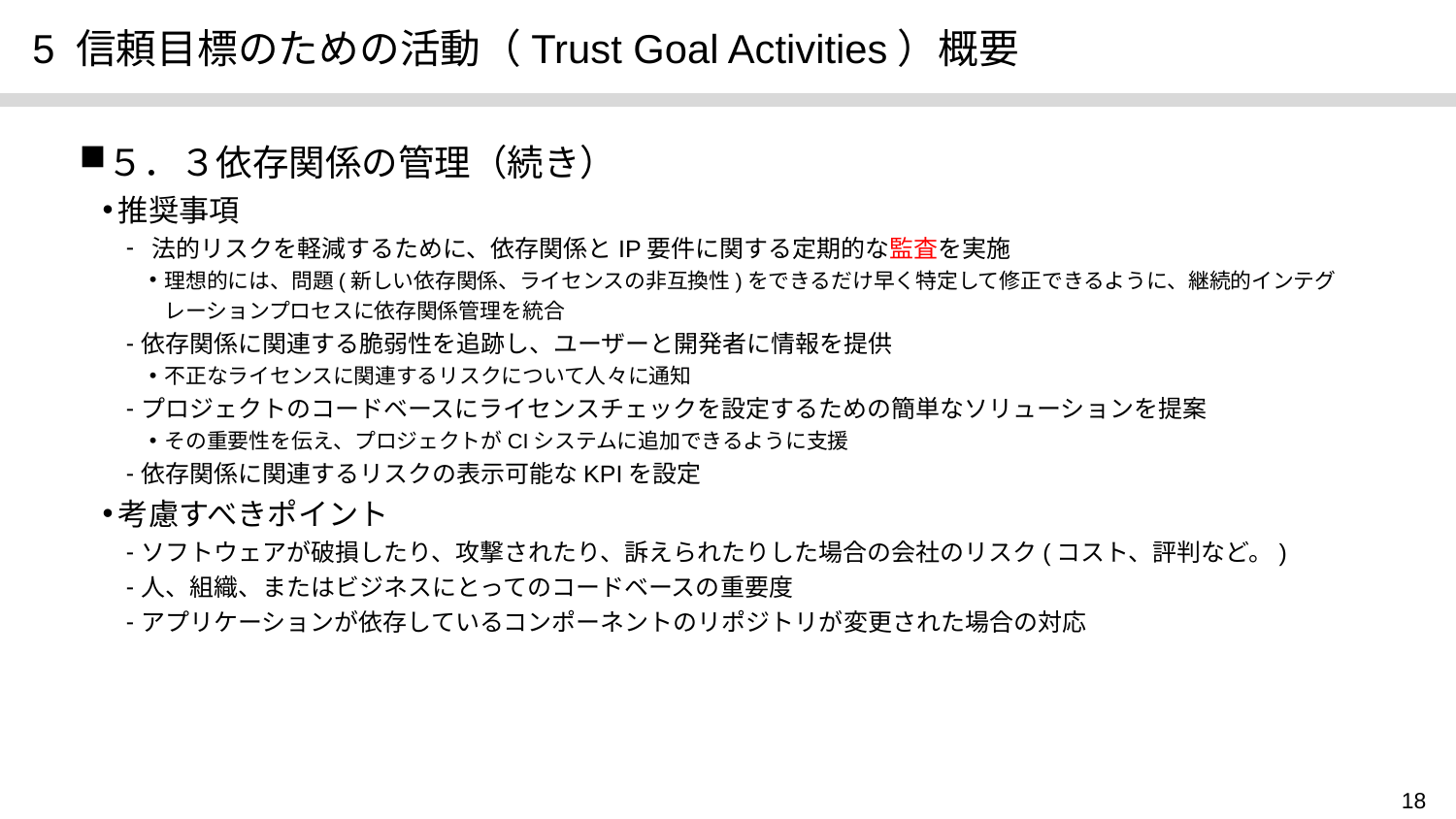

# 5 信頼目標のための活動（Trust Goal Activities）概要
５．３依存関係の管理（続き）
推奨事項
 法的リスクを軽減するために、依存関係とIP要件に関する定期的な監査を実施
理想的には、問題(新しい依存関係、ライセンスの非互換性)をできるだけ早く特定して修正できるように、継続的インテグレーションプロセスに依存関係管理を統合
依存関係に関連する脆弱性を追跡し、ユーザーと開発者に情報を提供
不正なライセンスに関連するリスクについて人々に通知
プロジェクトのコードベースにライセンスチェックを設定するための簡単なソリューションを提案
その重要性を伝え、プロジェクトがCIシステムに追加できるように支援
依存関係に関連するリスクの表示可能なKPIを設定
考慮すべきポイント
ソフトウェアが破損したり、攻撃されたり、訴えられたりした場合の会社のリスク(コスト、評判など。)
人、組織、またはビジネスにとってのコードベースの重要度
アプリケーションが依存しているコンポーネントのリポジトリが変更された場合の対応